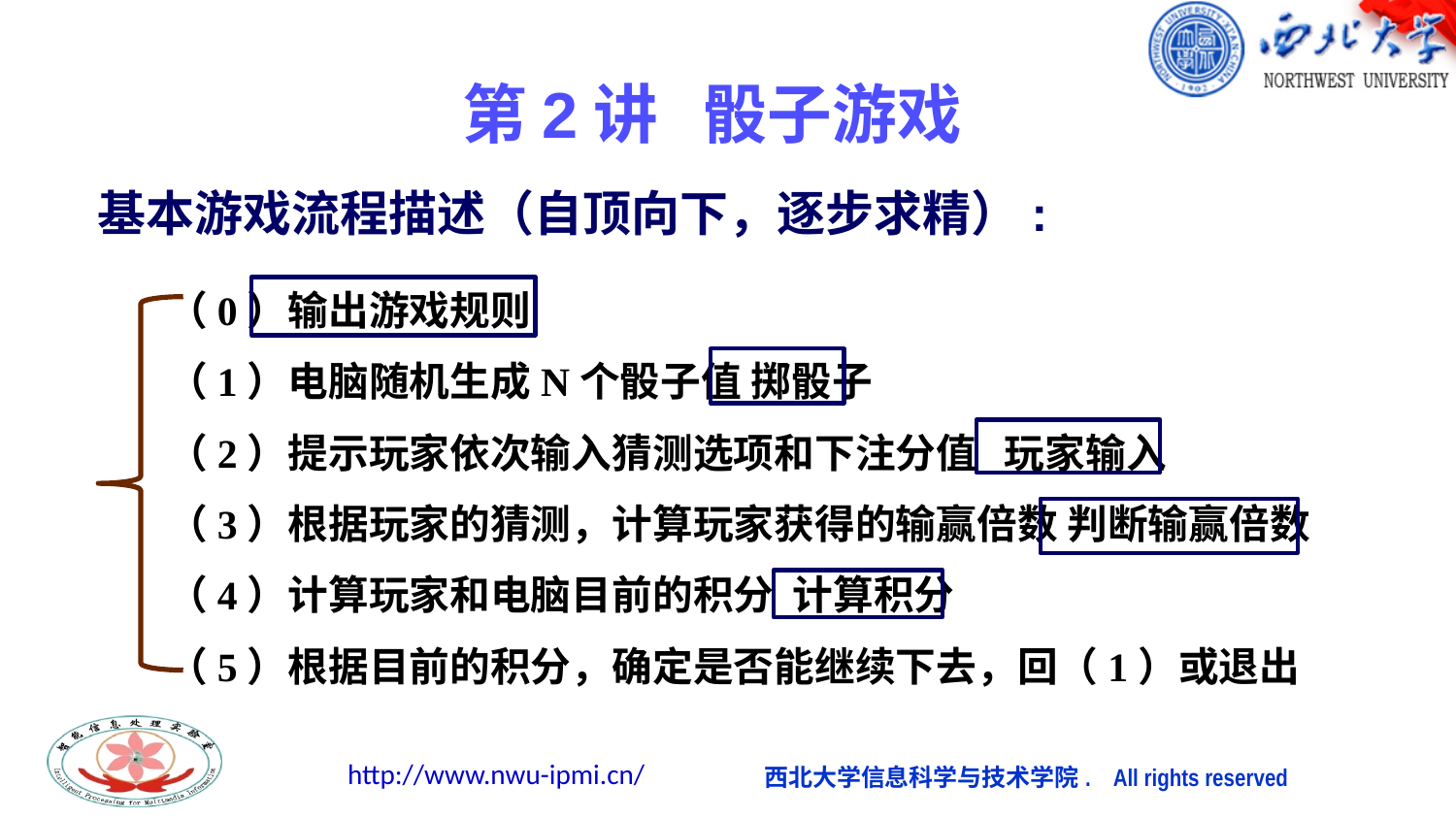

第2讲   骰子游戏
基本游戏流程描述（自顶向下，逐步求精）:
（0）输出游戏规则
（1）电脑随机生成N个骰子值 掷骰子
（2）提示玩家依次输入猜测选项和下注分值   玩家输入
（3）根据玩家的猜测，计算玩家获得的输赢倍数 判断输赢倍数
（4）计算玩家和电脑目前的积分  计算积分
（5）根据目前的积分，确定是否能继续下去，回（1）或退出